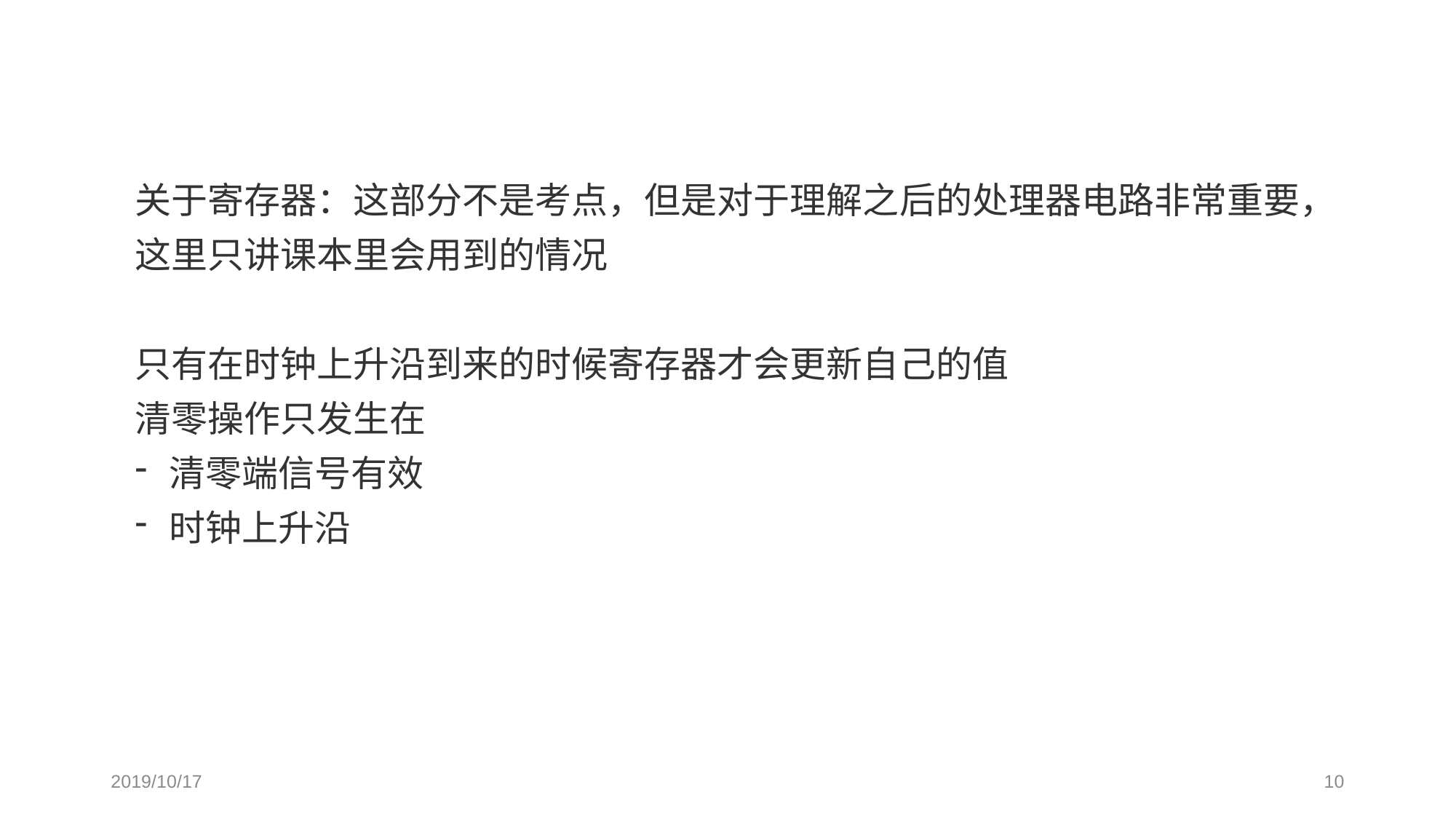

关于寄存器：这部分不是考点，但是对于理解之后的处理器电路非常重要，这里只讲课本里会用到的情况

只有在时钟上升沿到来的时候寄存器才会更新自己的值
清零操作只发生在
清零端信号有效
时钟上升沿
2019/10/17
10